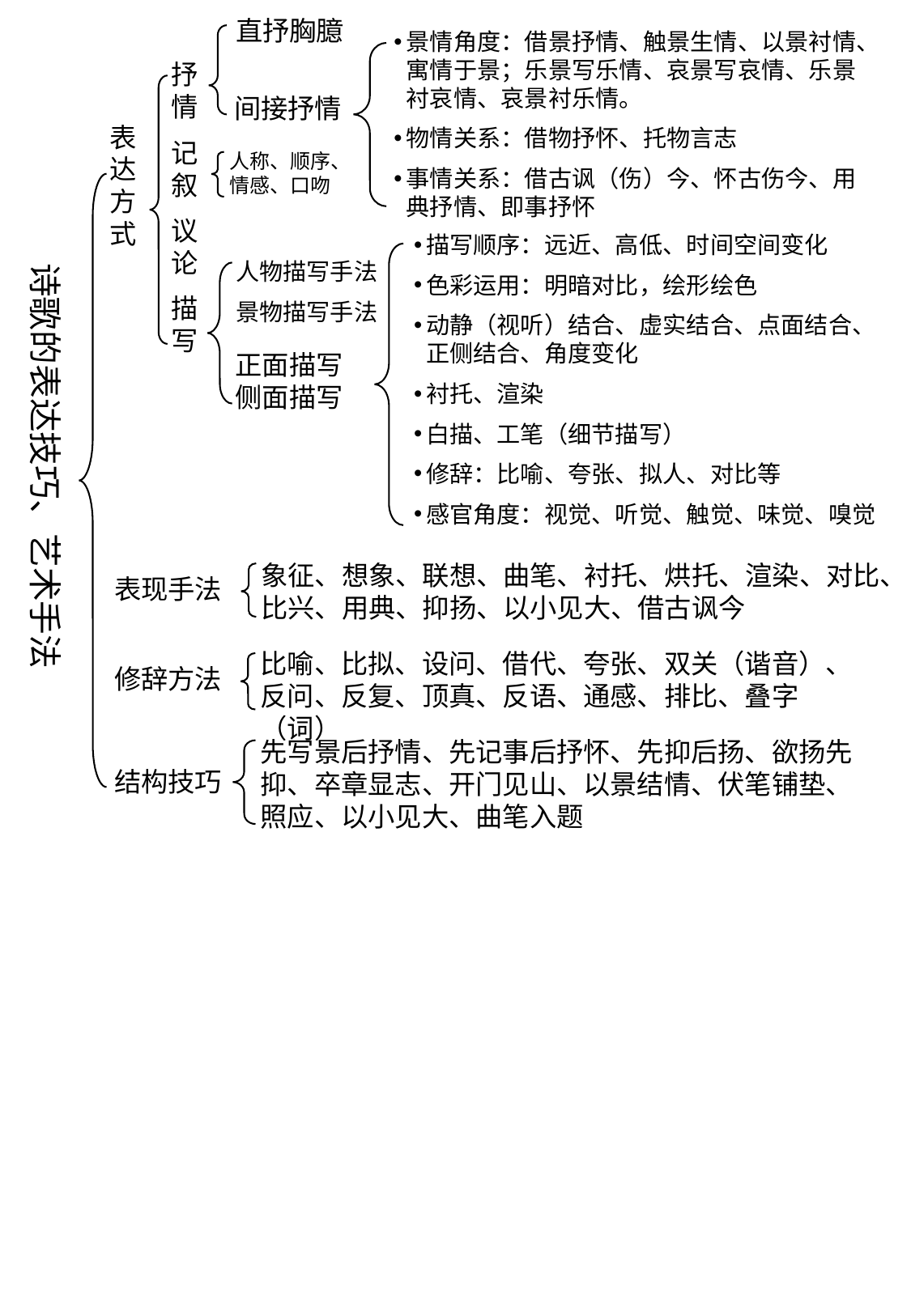

直抒胸臆
景情角度：借景抒情、触景生情、以景衬情、寓情于景；乐景写乐情、哀景写哀情、乐景衬哀情、哀景衬乐情。
物情关系：借物抒怀、托物言志
事情关系：借古讽（伤）今、怀古伤今、用典抒情、即事抒怀

抒情
记叙
议论
描写

间接抒情
表达方式
人称、顺序、情感、口吻

描写顺序：远近、高低、时间空间变化
色彩运用：明暗对比，绘形绘色
动静（视听）结合、虚实结合、点面结合、正侧结合、角度变化
衬托、渲染
白描、工笔（细节描写）
修辞：比喻、夸张、拟人、对比等
感官角度：视觉、听觉、触觉、味觉、嗅觉
诗歌的表达技巧、艺术手法

人物描写手法
景物描写手法

正面描写
侧面描写
象征、想象、联想、曲笔、衬托、烘托、渲染、对比、比兴、用典、抑扬、以小见大、借古讽今

表现手法
比喻、比拟、设问、借代、夸张、双关（谐音）、反问、反复、顶真、反语、通感、排比、叠字（词）

修辞方法
先写景后抒情、先记事后抒怀、先抑后扬、欲扬先抑、卒章显志、开门见山、以景结情、伏笔铺垫、照应、以小见大、曲笔入题

结构技巧